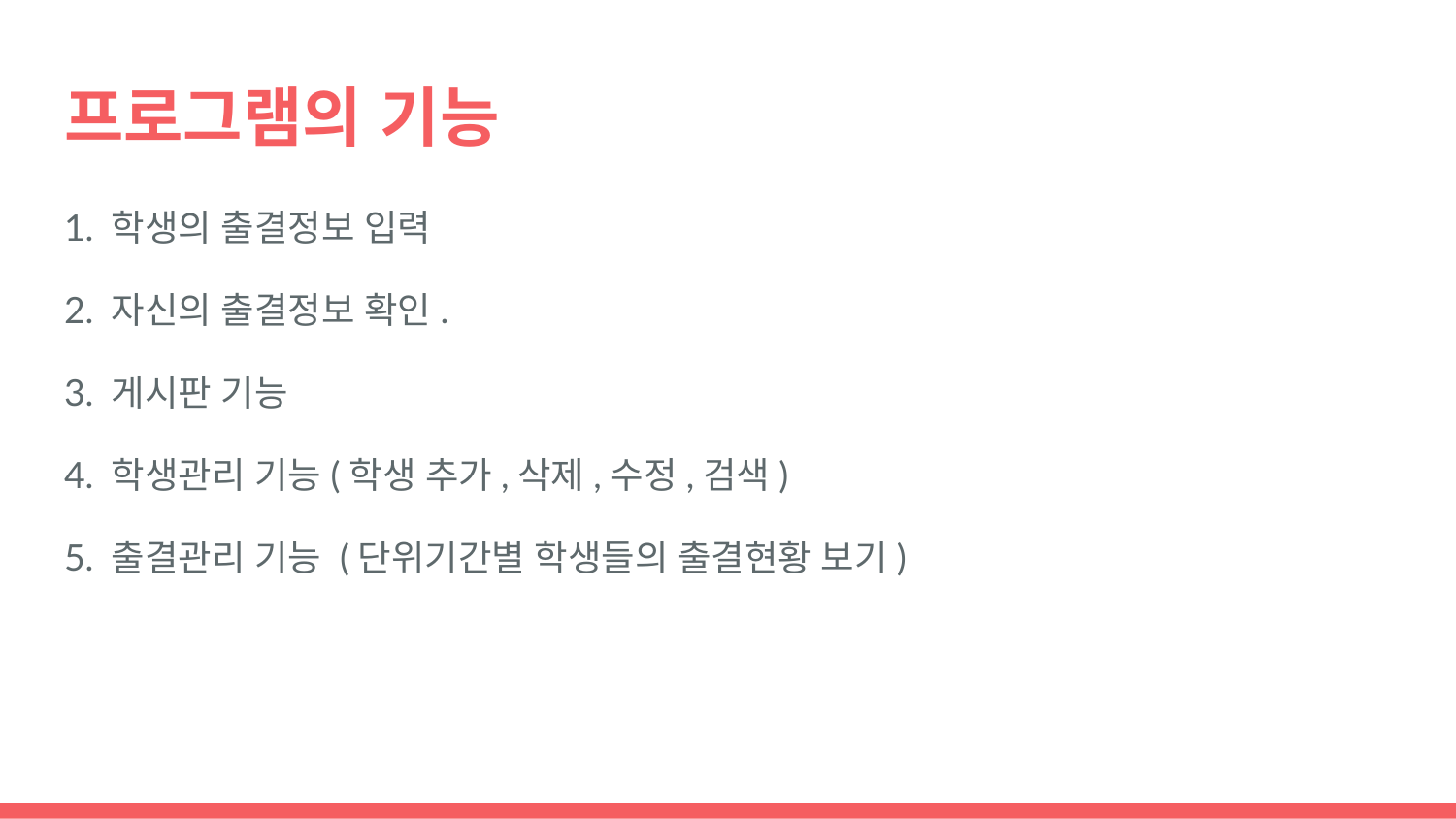

# 프로그램의 기능
1. 학생의 출결정보 입력
2. 자신의 출결정보 확인.
3. 게시판 기능
4. 학생관리 기능(학생 추가,삭제,수정,검색)
5. 출결관리 기능 (단위기간별 학생들의 출결현황 보기)